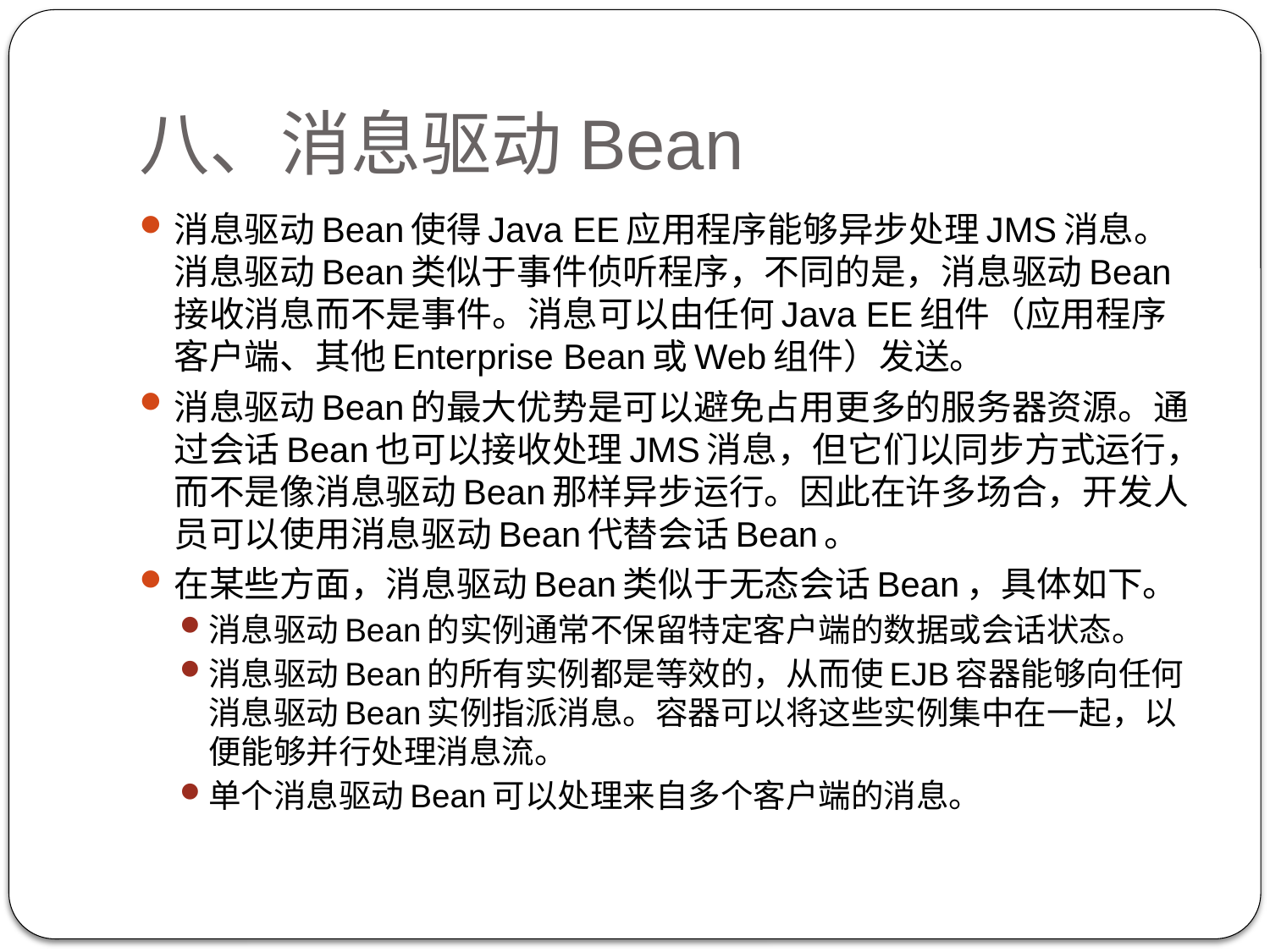

# 八、消息驱动Bean
消息驱动Bean使得Java EE应用程序能够异步处理JMS消息。消息驱动Bean类似于事件侦听程序，不同的是，消息驱动Bean接收消息而不是事件。消息可以由任何Java EE组件（应用程序客户端、其他Enterprise Bean或Web组件）发送。
消息驱动Bean的最大优势是可以避免占用更多的服务器资源。通过会话Bean也可以接收处理JMS消息，但它们以同步方式运行，而不是像消息驱动Bean那样异步运行。因此在许多场合，开发人员可以使用消息驱动Bean代替会话Bean。
在某些方面，消息驱动Bean类似于无态会话Bean，具体如下。
消息驱动Bean的实例通常不保留特定客户端的数据或会话状态。
消息驱动Bean的所有实例都是等效的，从而使EJB容器能够向任何消息驱动Bean实例指派消息。容器可以将这些实例集中在一起，以便能够并行处理消息流。
单个消息驱动Bean可以处理来自多个客户端的消息。